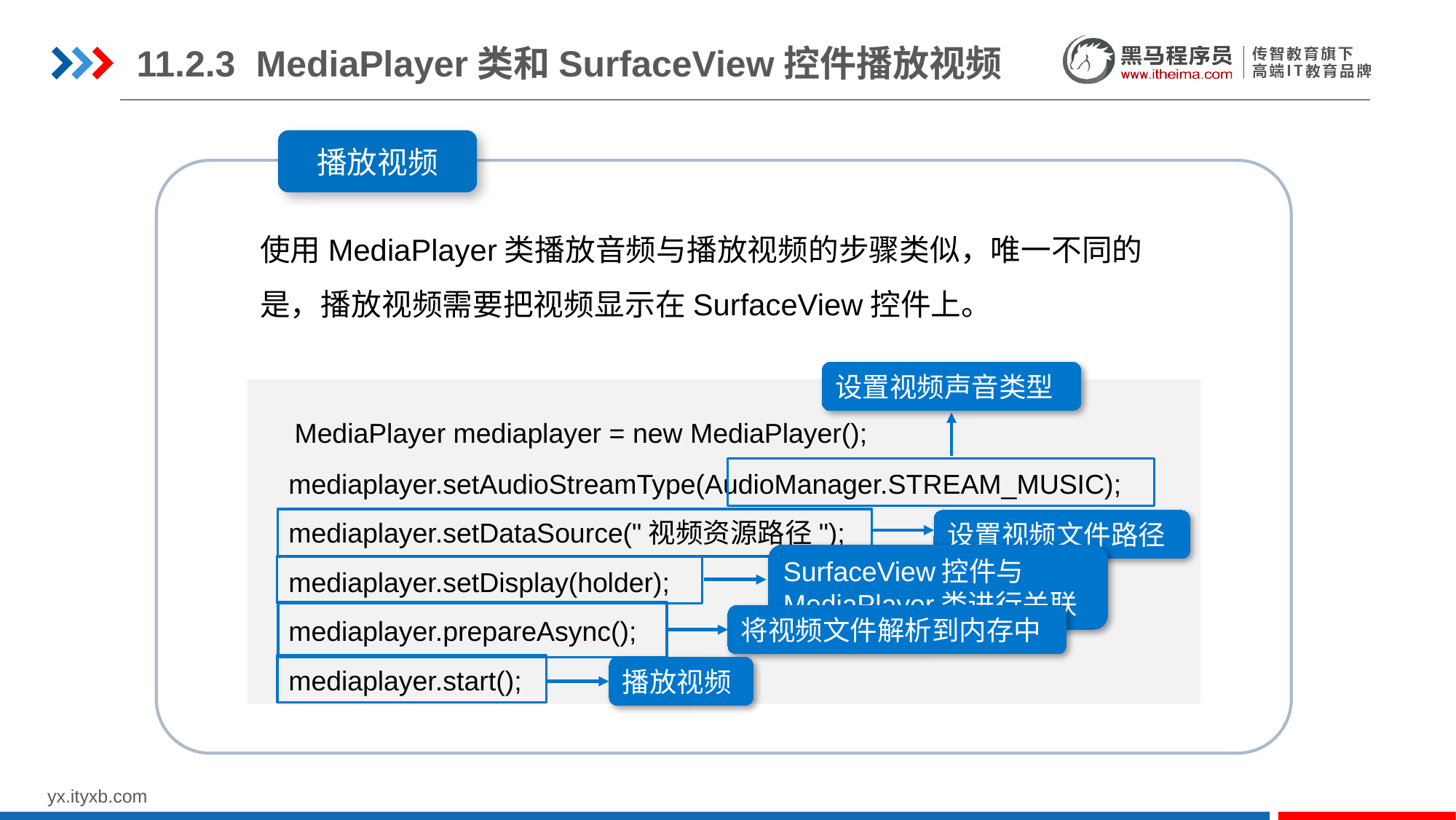

11.2.3  MediaPlayer类和SurfaceView控件播放视频
播放视频

使用MediaPlayer类播放音频与播放视频的步骤类似，唯一不同的是，播放视频需要把视频显示在SurfaceView控件上。
设置视频声音类型
    MediaPlayer mediaplayer = new MediaPlayer();
    mediaplayer.setAudioStreamType(AudioManager.STREAM_MUSIC);
    mediaplayer.setDataSource("视频资源路径");
    mediaplayer.setDisplay(holder);
    mediaplayer.prepareAsync();
    mediaplayer.start();

设置视频文件路径

SurfaceView控件与MediaPlayer类进行关联

将视频文件解析到内存中

播放视频